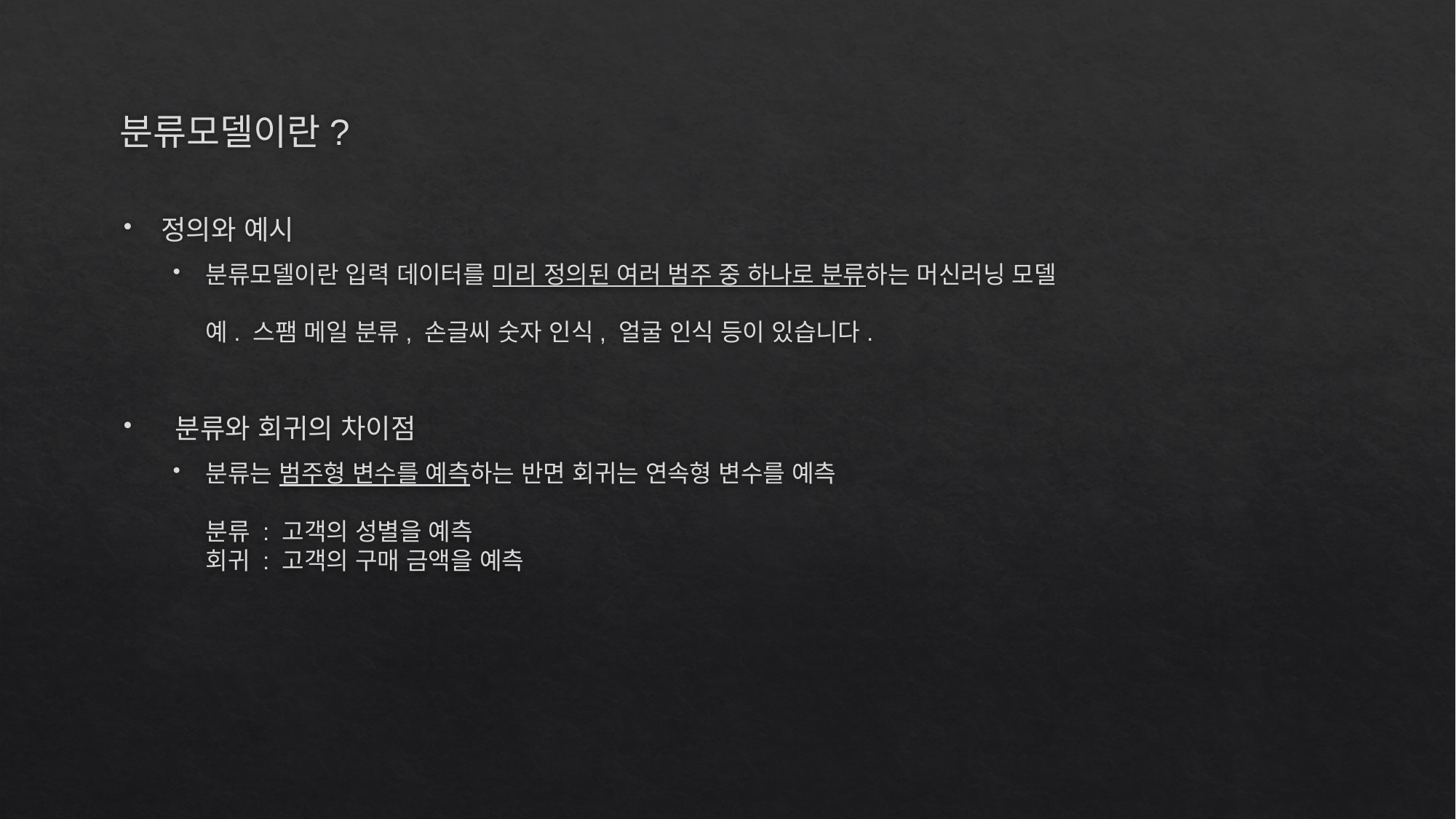

# 분류모델이란?
정의와 예시
분류모델이란 입력 데이터를 미리 정의된 여러 범주 중 하나로 분류하는 머신러닝 모델
예. 스팸 메일 분류, 손글씨 숫자 인식, 얼굴 인식 등이 있습니다.

 분류와 회귀의 차이점
분류는 범주형 변수를 예측하는 반면 회귀는 연속형 변수를 예측
분류 : 고객의 성별을 예측
회귀 : 고객의 구매 금액을 예측